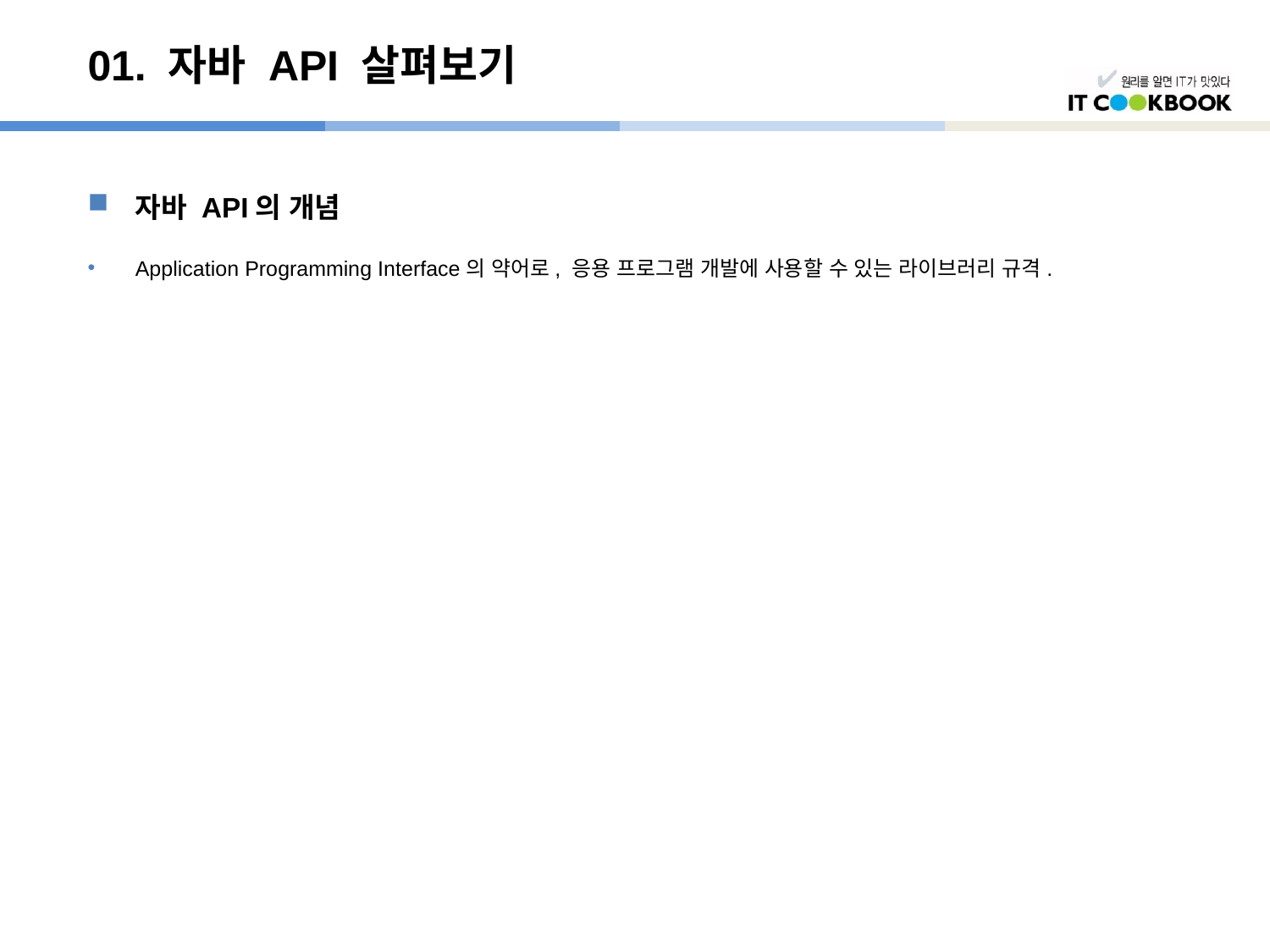

# 01. 자바 API 살펴보기
자바 API의 개념
Application Programming Interface의 약어로, 응용 프로그램 개발에 사용할 수 있는 라이브러리 규격.